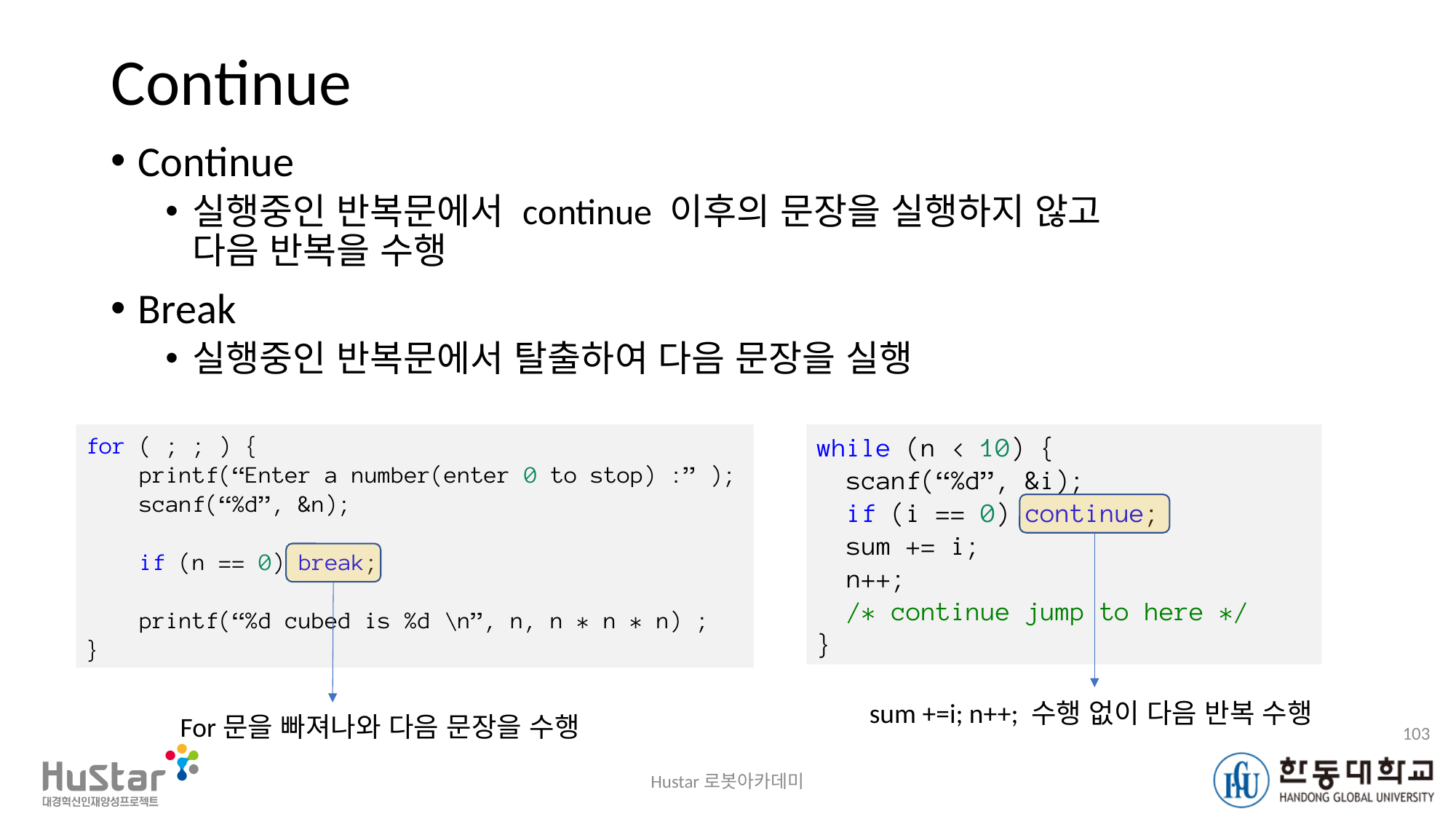

# Continue
Continue
실행중인 반복문에서 continue 이후의 문장을 실행하지 않고
다음 반복을 수행
Break
실행중인 반복문에서 탈출하여 다음 문장을 실행
for ( ; ; ) {
    printf(“Enter a number(enter 0 to stop) :” );
    scanf(“%d”, &n);
    if (n == 0) break;
    printf(“%d cubed is %d \n”, n, n * n * n) ;
}
while (n < 10) {
  scanf(“%d”, &i);
  if (i == 0) continue;
  sum += i;
  n++;
  /* continue jump to here */
}

sum +=i; n++; 수행 없이 다음 반복 수행
For문을 빠져나와 다음 문장을 수행
103
Hustar로봇아카데미